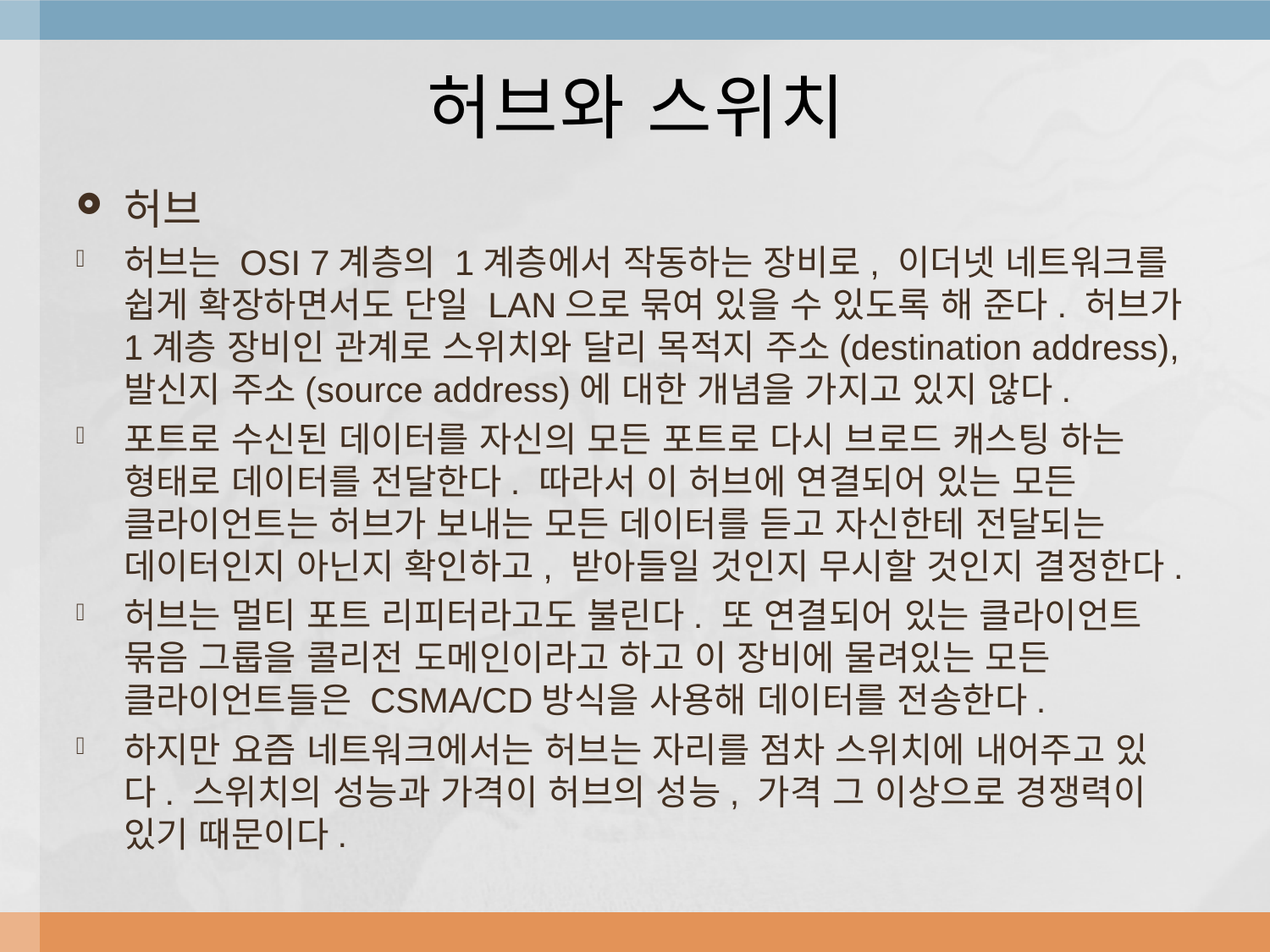

# 허브와 스위치
허브
허브는 OSI 7계층의 1계층에서 작동하는 장비로, 이더넷 네트워크를 쉽게 확장하면서도 단일 LAN으로 묶여 있을 수 있도록 해 준다. 허브가 1계층 장비인 관계로 스위치와 달리 목적지 주소(destination address), 발신지 주소(source address)에 대한 개념을 가지고 있지 않다.
포트로 수신된 데이터를 자신의 모든 포트로 다시 브로드 캐스팅 하는 형태로 데이터를 전달한다. 따라서 이 허브에 연결되어 있는 모든 클라이언트는 허브가 보내는 모든 데이터를 듣고 자신한테 전달되는 데이터인지 아닌지 확인하고, 받아들일 것인지 무시할 것인지 결정한다.
허브는 멀티 포트 리피터라고도 불린다. 또 연결되어 있는 클라이언트 묶음 그룹을 콜리전 도메인이라고 하고 이 장비에 물려있는 모든 클라이언트들은 CSMA/CD방식을 사용해 데이터를 전송한다.
하지만 요즘 네트워크에서는 허브는 자리를 점차 스위치에 내어주고 있다. 스위치의 성능과 가격이 허브의 성능, 가격 그 이상으로 경쟁력이 있기 때문이다.